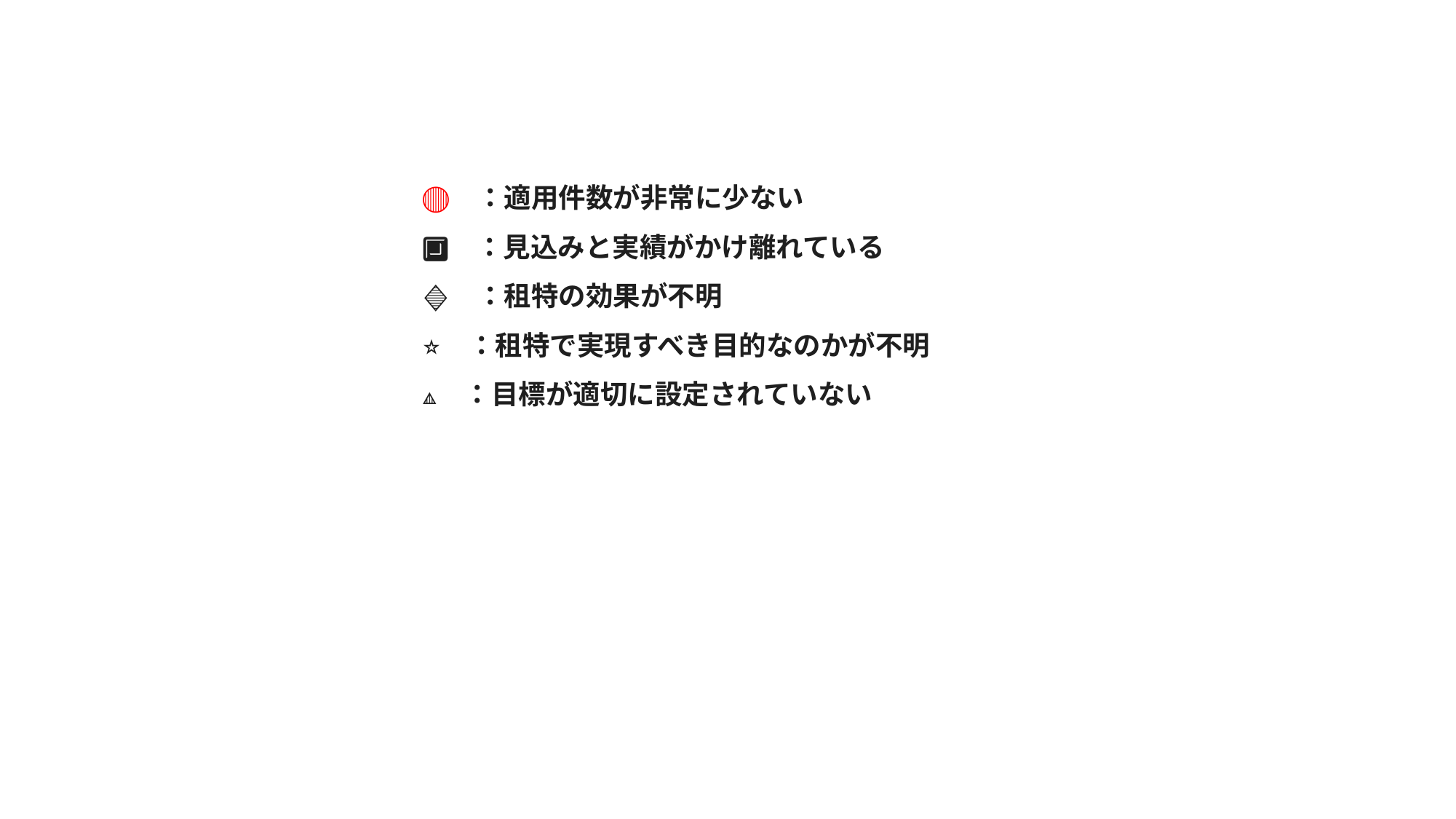

🔴　：適用件数が非常に少ない
　🔲　：見込みと実績がかけ離れている
　🔷　：租特の効果が不明
　⭐　：租特で実現すべき目的なのかが不明
　🔼　：目標が適切に設定されていない